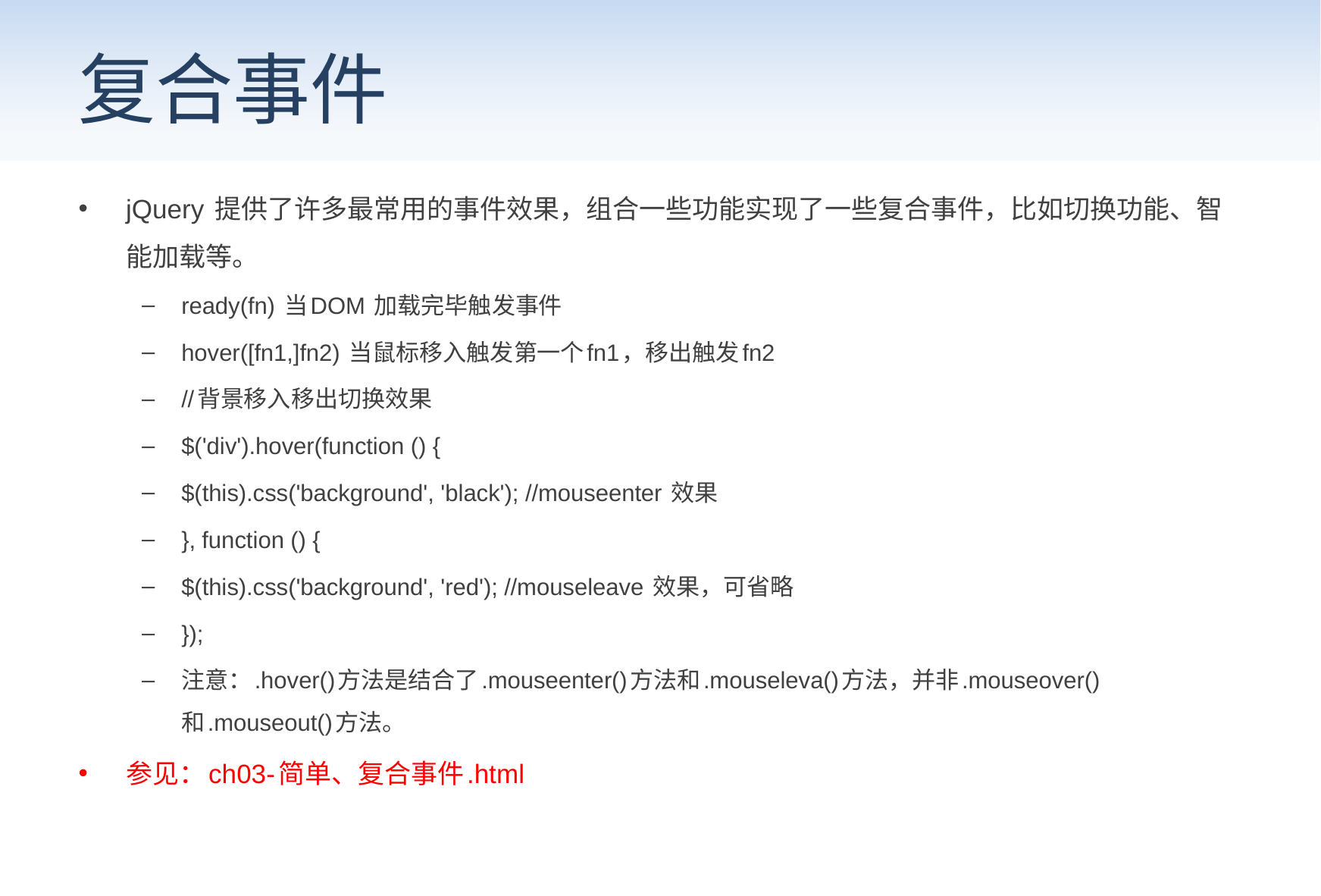

# 复合事件
jQuery 提供了许多最常用的事件效果，组合一些功能实现了一些复合事件，比如切换功能、智能加载等。
ready(fn) 当DOM 加载完毕触发事件
hover([fn1,]fn2) 当鼠标移入触发第一个fn1，移出触发fn2
//背景移入移出切换效果
$('div').hover(function () {
$(this).css('background', 'black'); //mouseenter 效果
}, function () {
$(this).css('background', 'red'); //mouseleave 效果，可省略
});
注意：.hover()方法是结合了.mouseenter()方法和.mouseleva()方法，并非.mouseover()和.mouseout()方法。
参见：ch03-简单、复合事件.html